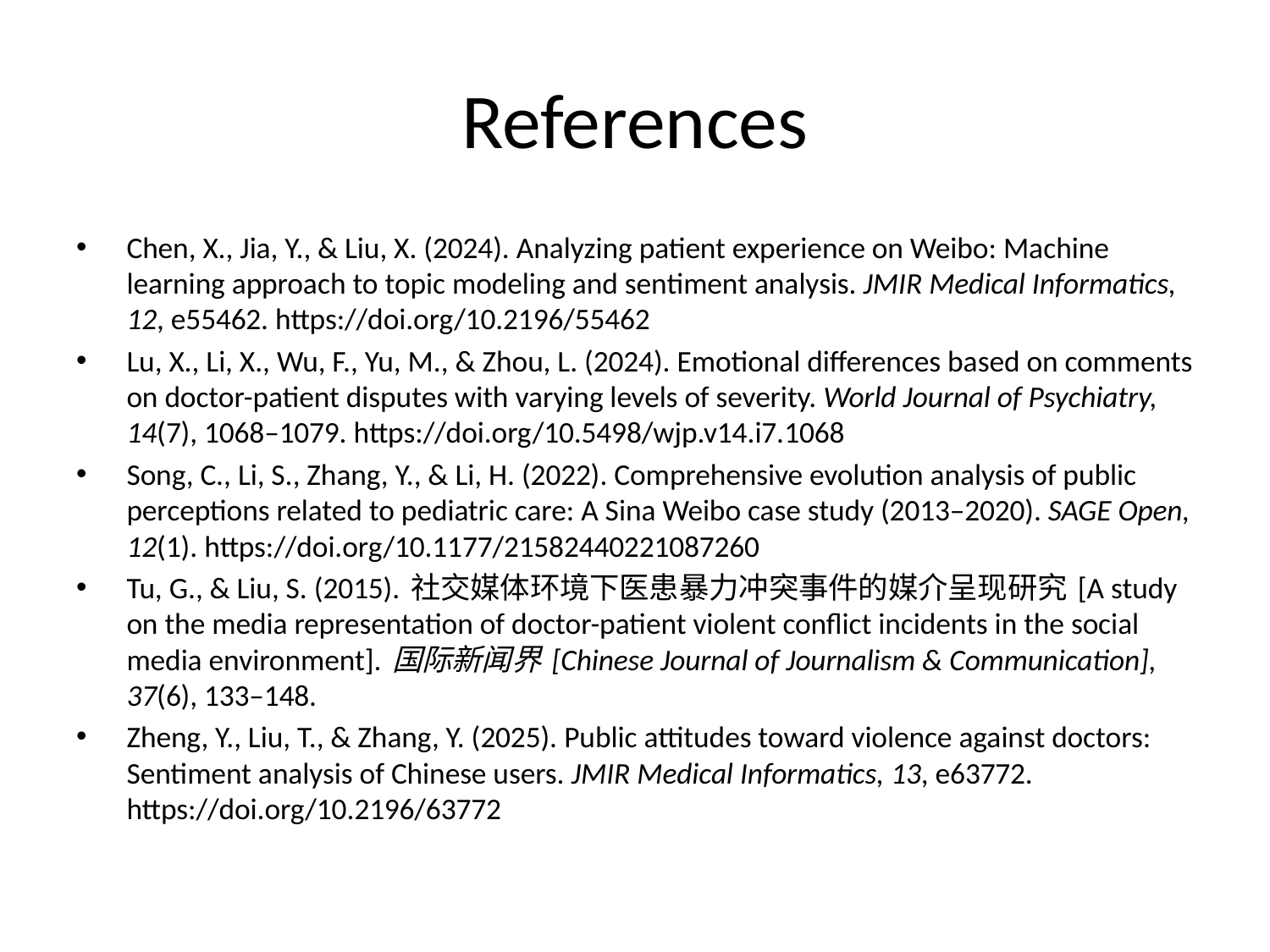

# References
Chen, X., Jia, Y., & Liu, X. (2024). Analyzing patient experience on Weibo: Machine learning approach to topic modeling and sentiment analysis. JMIR Medical Informatics, 12, e55462. https://doi.org/10.2196/55462
Lu, X., Li, X., Wu, F., Yu, M., & Zhou, L. (2024). Emotional differences based on comments on doctor-patient disputes with varying levels of severity. World Journal of Psychiatry, 14(7), 1068–1079. https://doi.org/10.5498/wjp.v14.i7.1068
Song, C., Li, S., Zhang, Y., & Li, H. (2022). Comprehensive evolution analysis of public perceptions related to pediatric care: A Sina Weibo case study (2013–2020). SAGE Open, 12(1). https://doi.org/10.1177/21582440221087260
Tu, G., & Liu, S. (2015). 社交媒体环境下医患暴力冲突事件的媒介呈现研究 [A study on the media representation of doctor-patient violent conflict incidents in the social media environment]. 国际新闻界 [Chinese Journal of Journalism & Communication], 37(6), 133–148.
Zheng, Y., Liu, T., & Zhang, Y. (2025). Public attitudes toward violence against doctors: Sentiment analysis of Chinese users. JMIR Medical Informatics, 13, e63772. https://doi.org/10.2196/63772